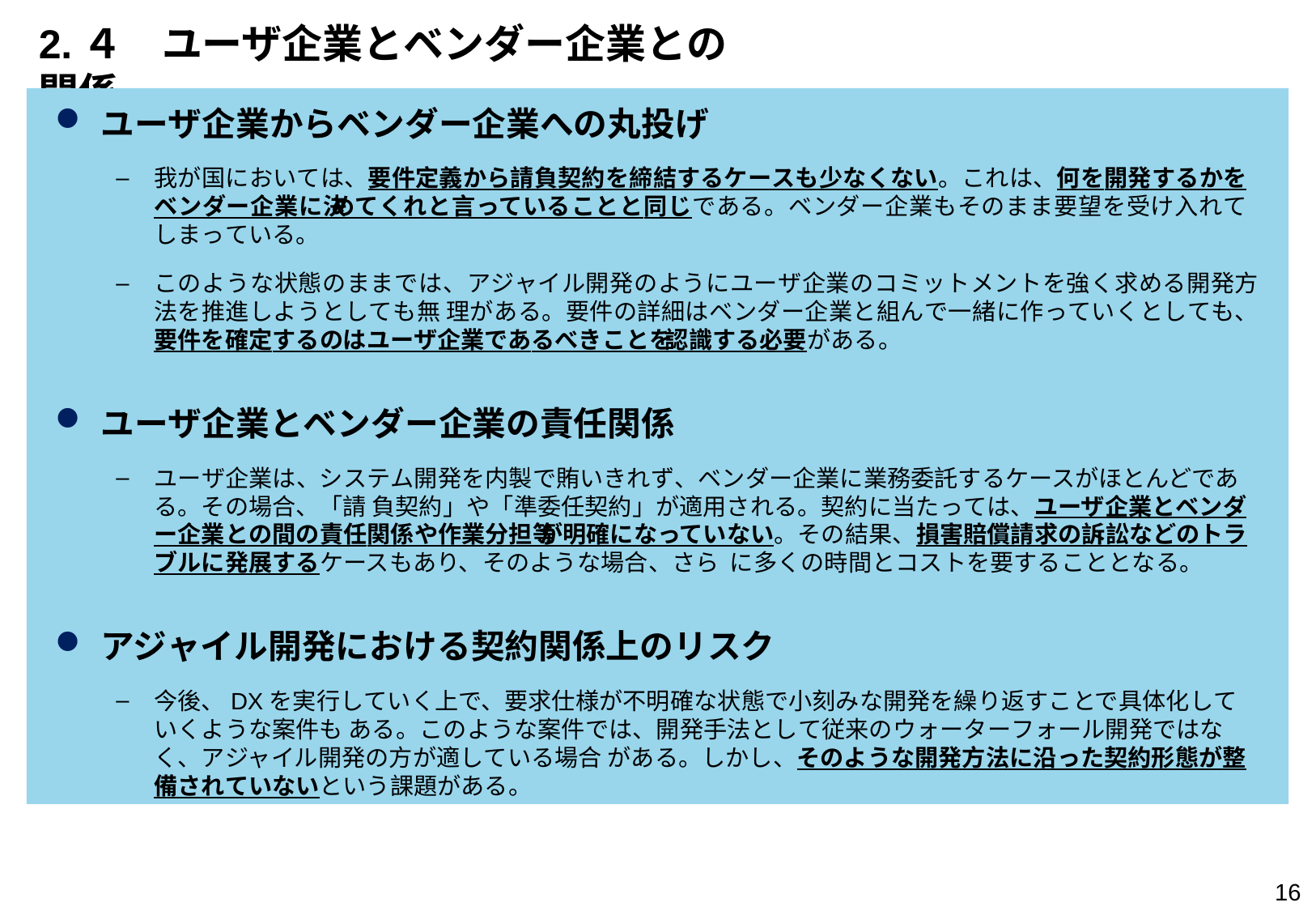

# 2.４	ユーザ企業とベンダー企業との関係

ユーザ企業からベンダー企業への丸投げ
我が国においては、要件定義から請負契約を締結するケースも少なくない。これは、何を開発するかをベンダー企業に決 めてくれと言っていることと同じである。ベンダー企業もそのまま要望を受け入れてしまっている。
このような状態のままでは、アジャイル開発のようにユーザ企業のコミットメントを強く求める開発方法を推進しようとしても無 理がある。要件の詳細はベンダー企業と組んで一緒に作っていくとしても、要件を確定するのはユーザ企業であるべきことを 認識する必要がある。

ユーザ企業とベンダー企業の責任関係
ユーザ企業は、システム開発を内製で賄いきれず、ベンダー企業に業務委託するケースがほとんどである。その場合、「請 負契約」や「準委任契約」が適用される。契約に当たっては、ユーザ企業とベンダー企業との間の責任関係や作業分担等 が明確になっていない。その結果、損害賠償請求の訴訟などのトラブルに発展するケースもあり、そのような場合、さら  に多くの時間とコストを要することとなる。

アジャイル開発における契約関係上のリスク
今後、DXを実行していく上で、要求仕様が不明確な状態で小刻みな開発を繰り返すことで具体化していくような案件も ある。このような案件では、開発手法として従来のウォーターフォール開発ではなく、アジャイル開発の方が適している場合 がある。しかし、そのような開発方法に沿った契約形態が整備されていないという課題がある。
16